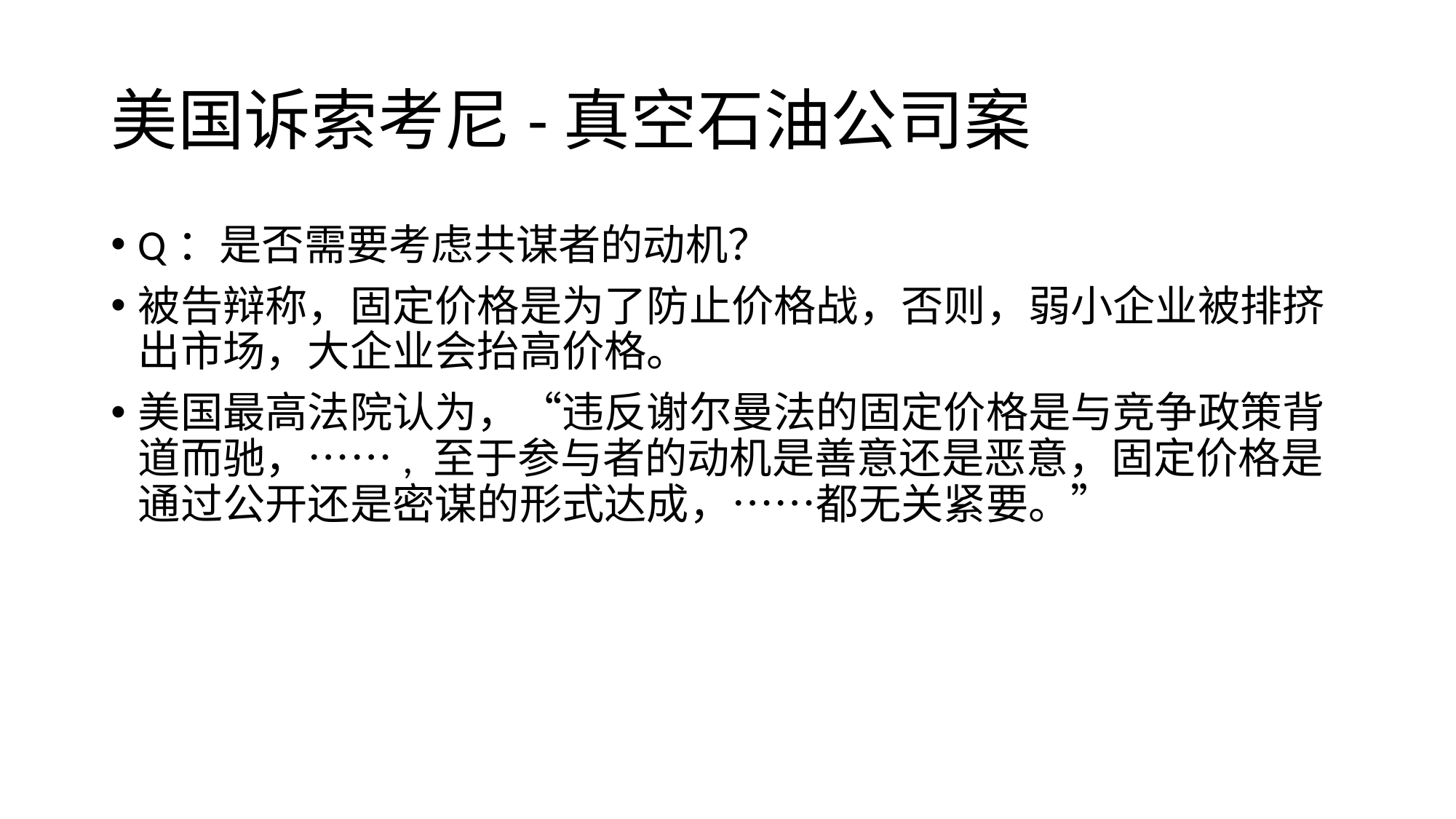

# 美国诉索考尼-真空石油公司案
Q：是否需要考虑共谋者的动机？
被告辩称，固定价格是为了防止价格战，否则，弱小企业被排挤出市场，大企业会抬高价格。
美国最高法院认为，“违反谢尔曼法的固定价格是与竞争政策背道而驰，……, 至于参与者的动机是善意还是恶意，固定价格是通过公开还是密谋的形式达成，……都无关紧要。”